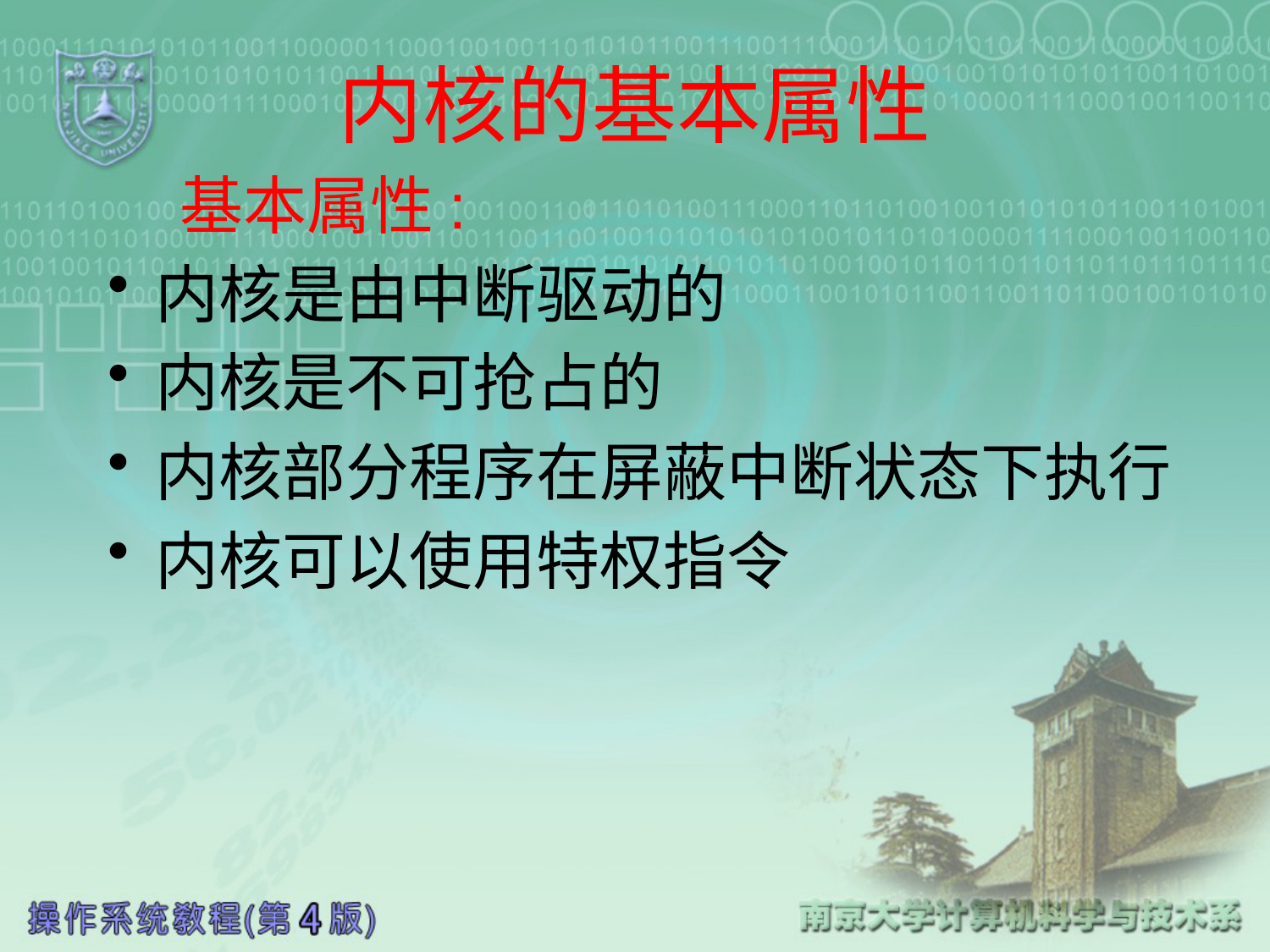

# 内核的基本属性
    基本属性:
内核是由中断驱动的
内核是不可抢占的
内核部分程序在屏蔽中断状态下执行
内核可以使用特权指令